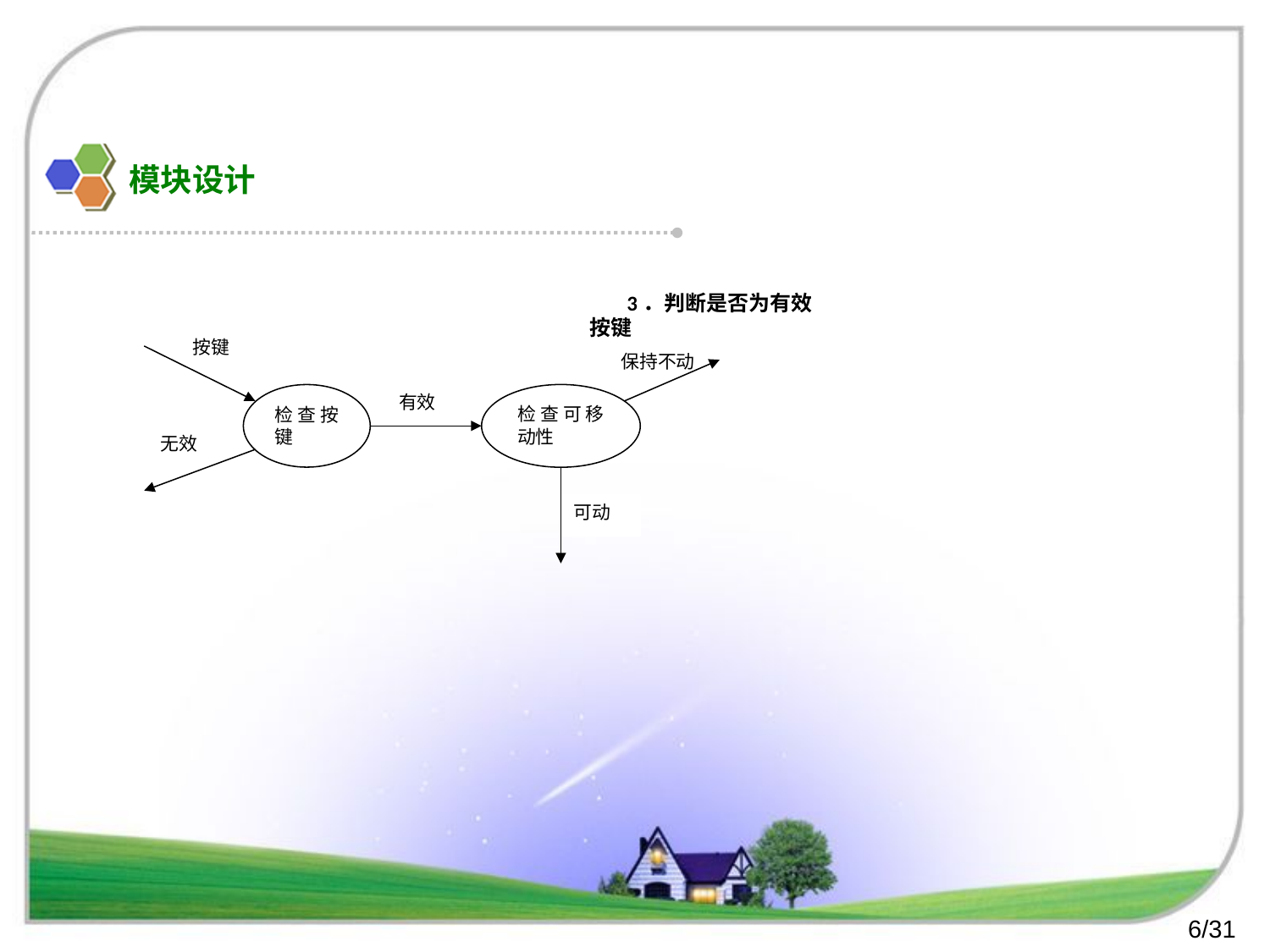

# 模块设计

3．判断是否为有效按键

按键
保持不动
检查按键
检查可移动性
有效
无效
可动

6/31